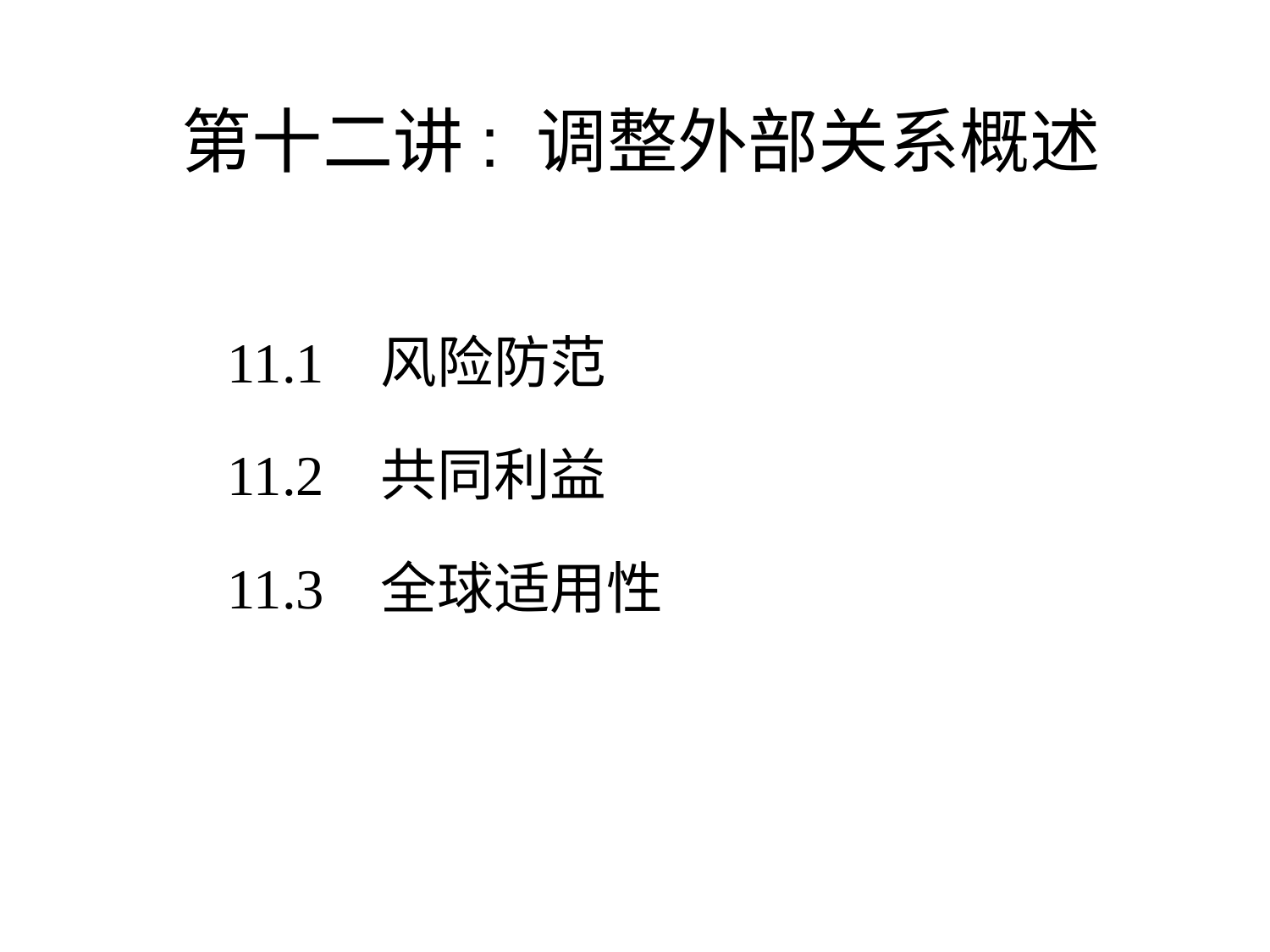

第十二讲: 调整外部关系概述
11.1   风险防范
11.2   共同利益
11.3   全球适用性